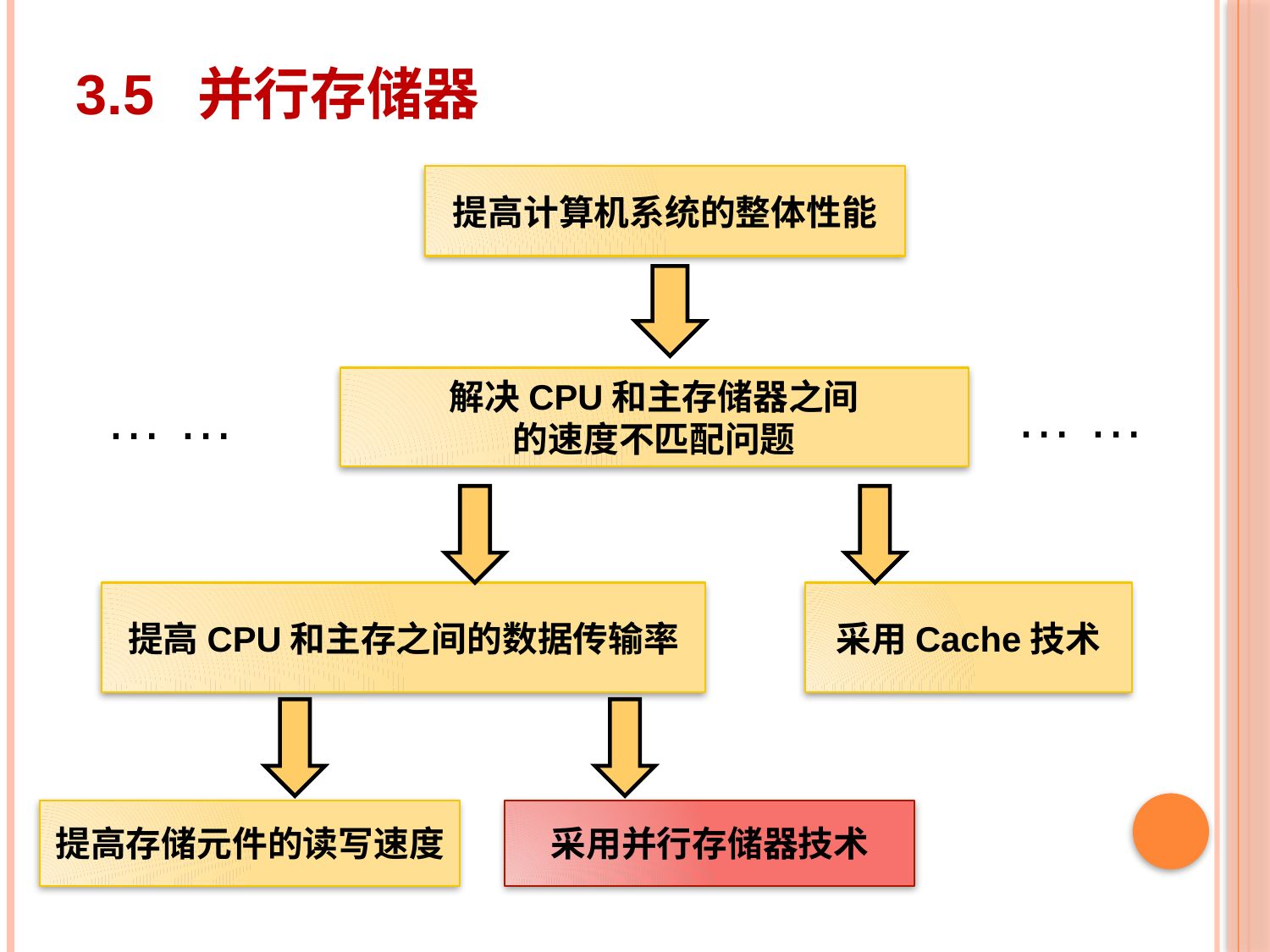

# 3.5  并行存储器
提高计算机系统的整体性能

解决CPU和主存储器之间
的速度不匹配问题
… …
… …

提高CPU和主存之间的数据传输率
采用Cache技术

提高存储元件的读写速度
采用并行存储器技术